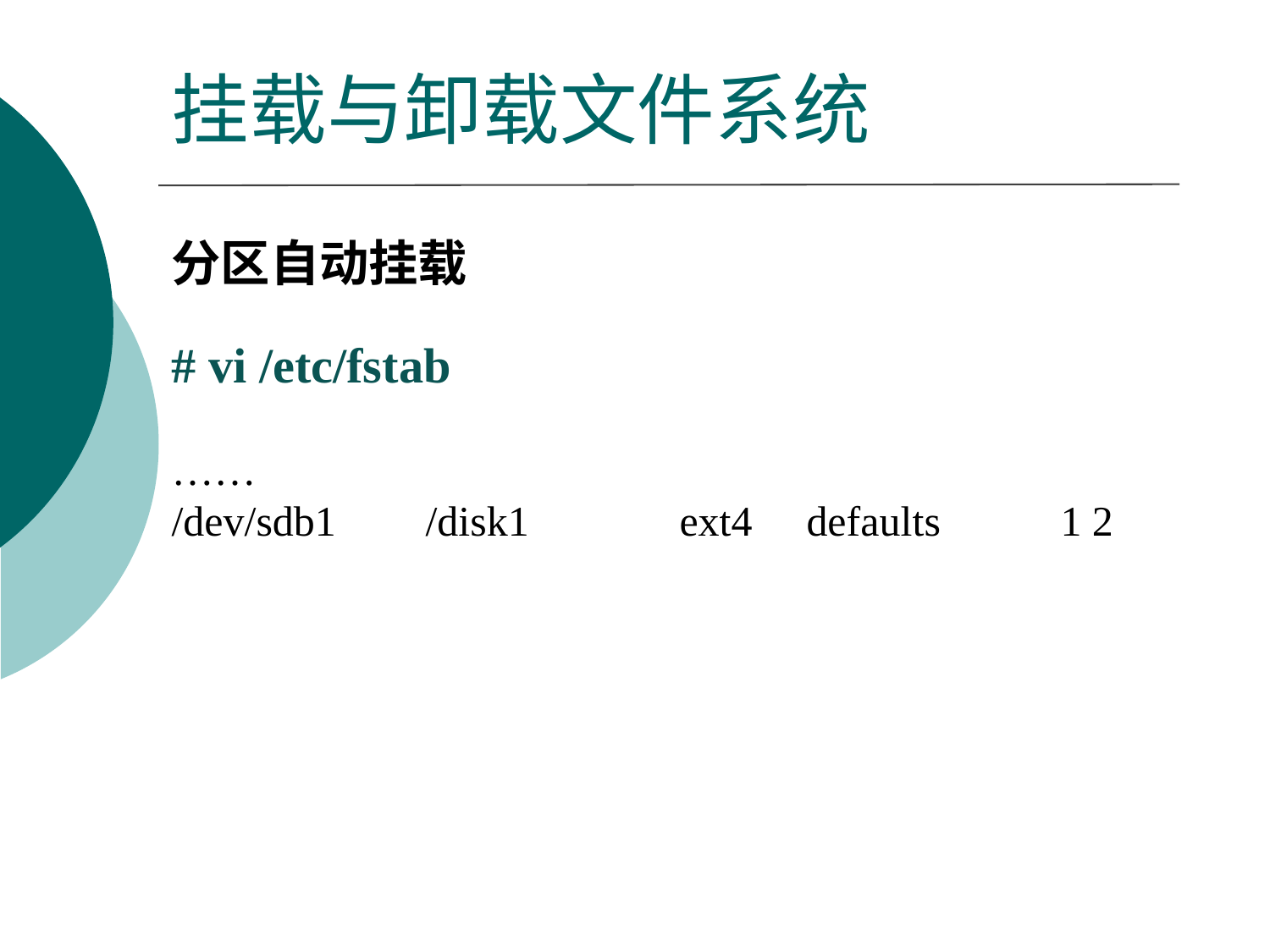

挂载与卸载文件系统
分区自动挂载
# vi /etc/fstab

……
/dev/sdb1	/disk1		ext4	defaults	1 2